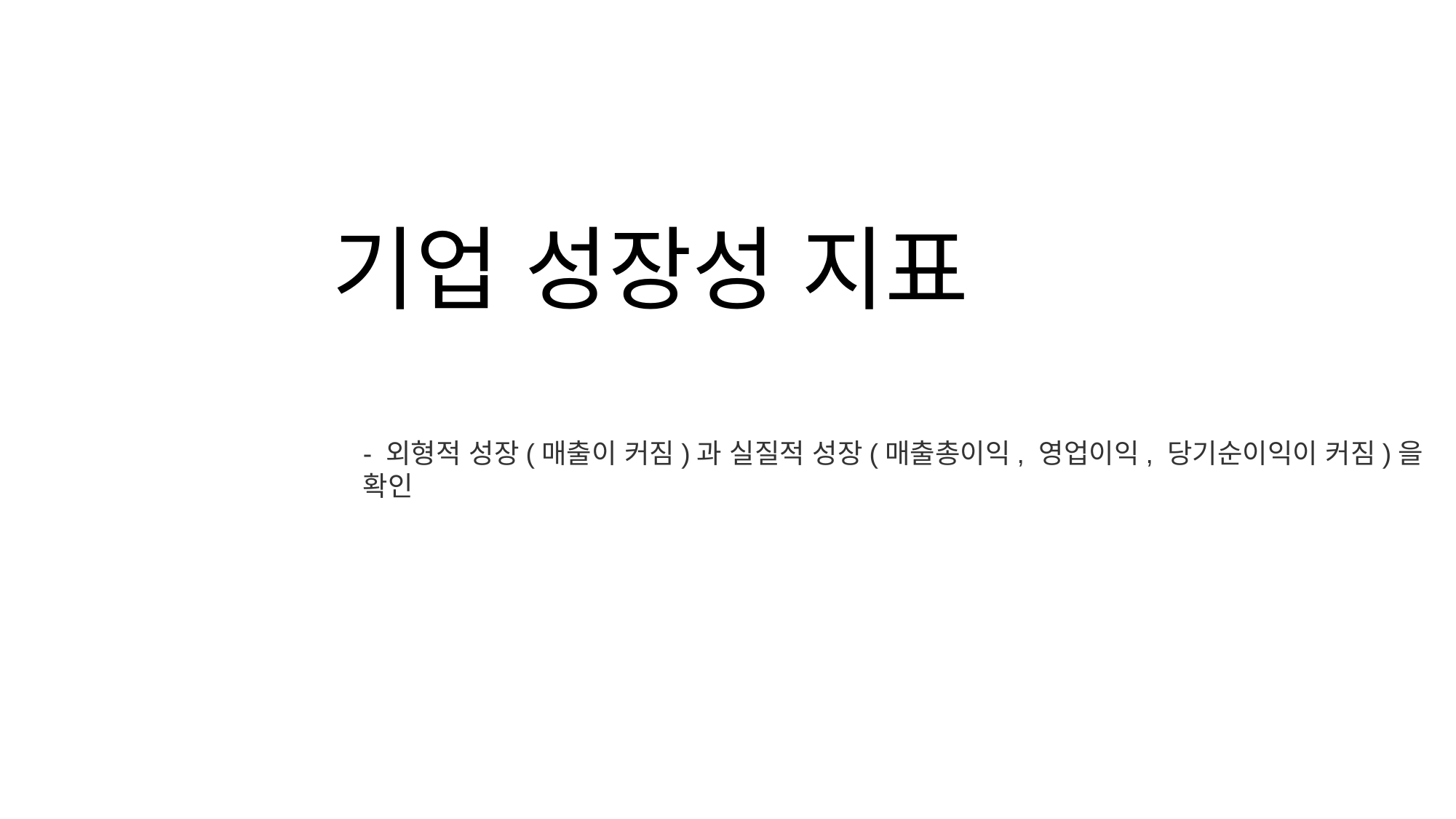

기업 성장성 지표
- 외형적 성장(매출이 커짐)과 실질적 성장(매출총이익, 영업이익, 당기순이익이 커짐)을 확인